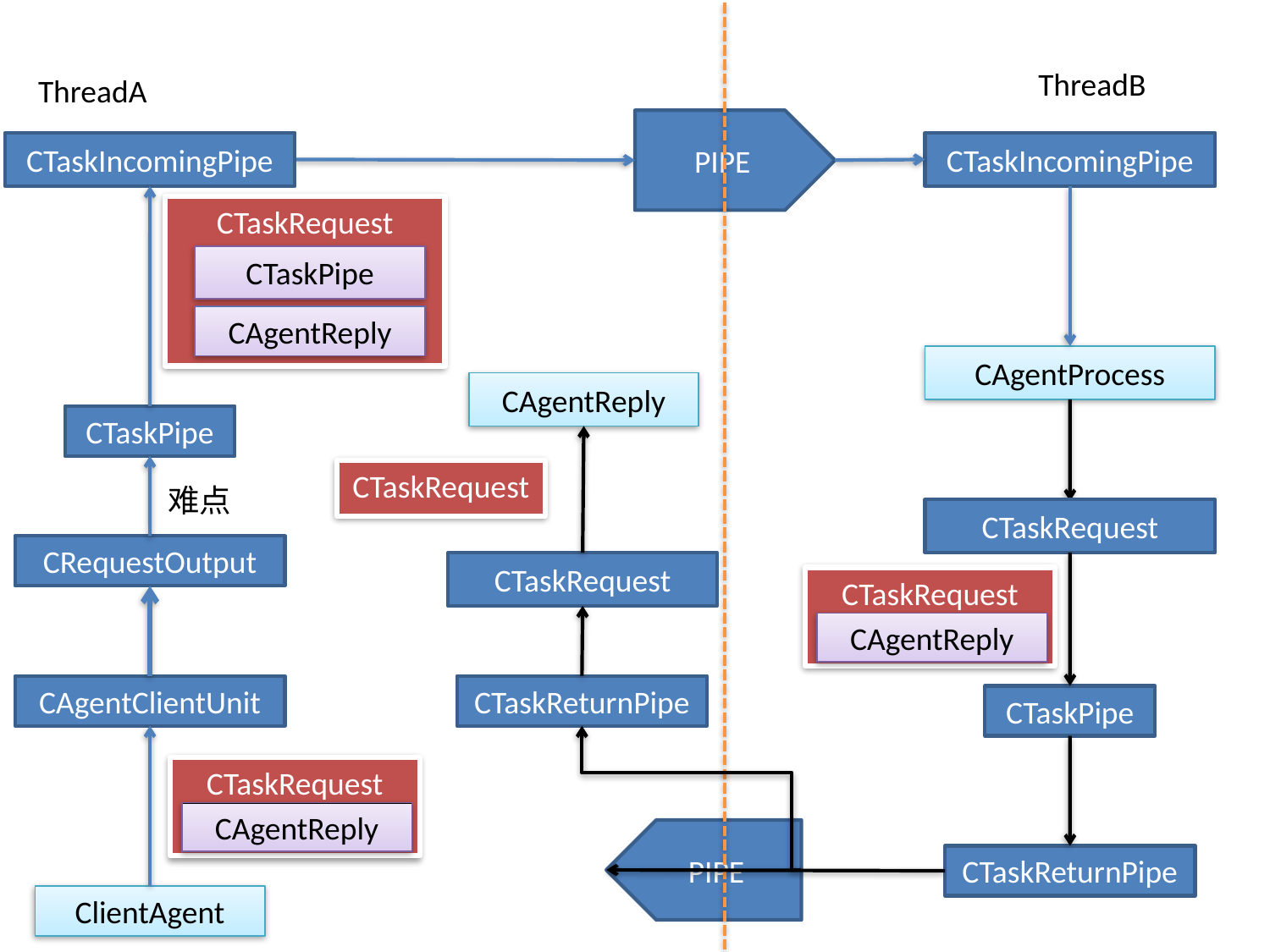

#
ThreadB
ThreadA
PIPE
CTaskIncomingPipe
CTaskIncomingPipe
CTaskRequest
CTaskPipe
CAgentReply
CAgentProcess
CAgentReply
CTaskPipe
CTaskRequest
难点
CTaskRequest
CRequestOutput
CTaskRequest
CTaskRequest
CAgentReply
CTaskReturnPipe
CAgentClientUnit
CTaskPipe
CTaskRequest
CAgentReply
PIPE
CTaskReturnPipe
ClientAgent